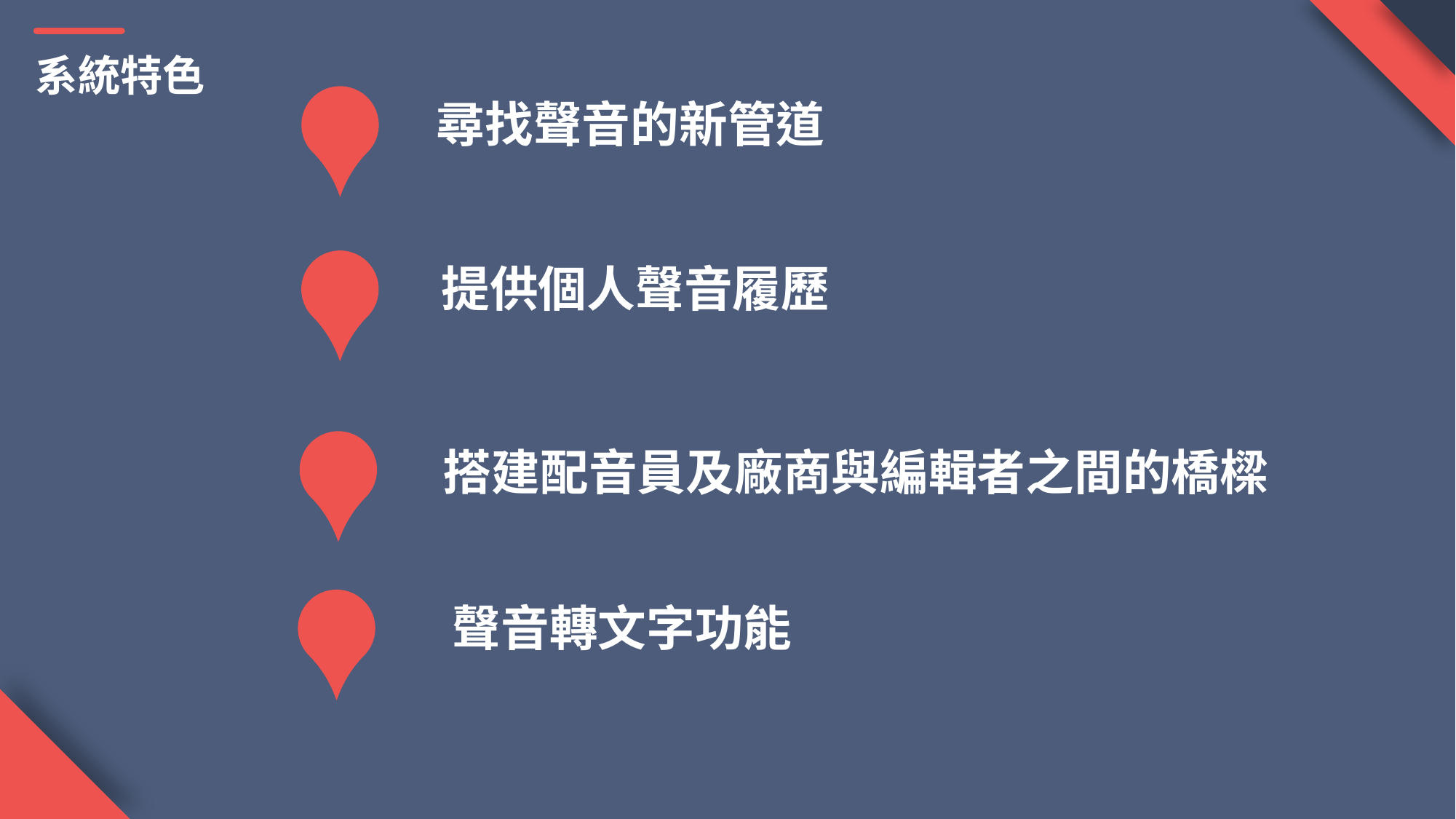

系統特色

尋找聲音的新管道

提供個人聲音履歷

搭建配音員及廠商與編輯者之間的橋樑

聲音轉文字功能